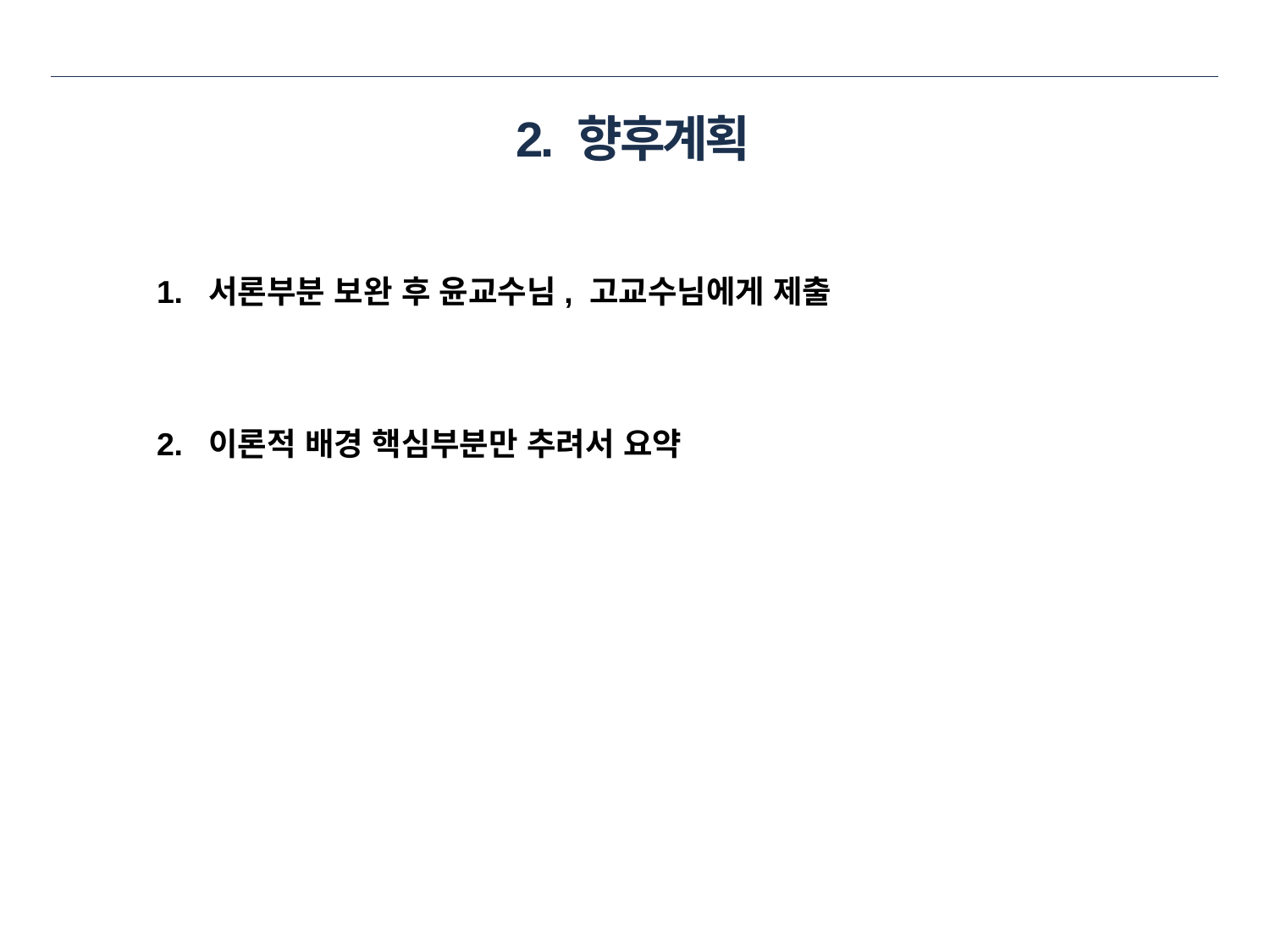

# 2. 향후계획

1.  서론부분 보완 후 윤교수님, 고교수님에게 제출

2.  이론적 배경 핵심부분만 추려서 요약